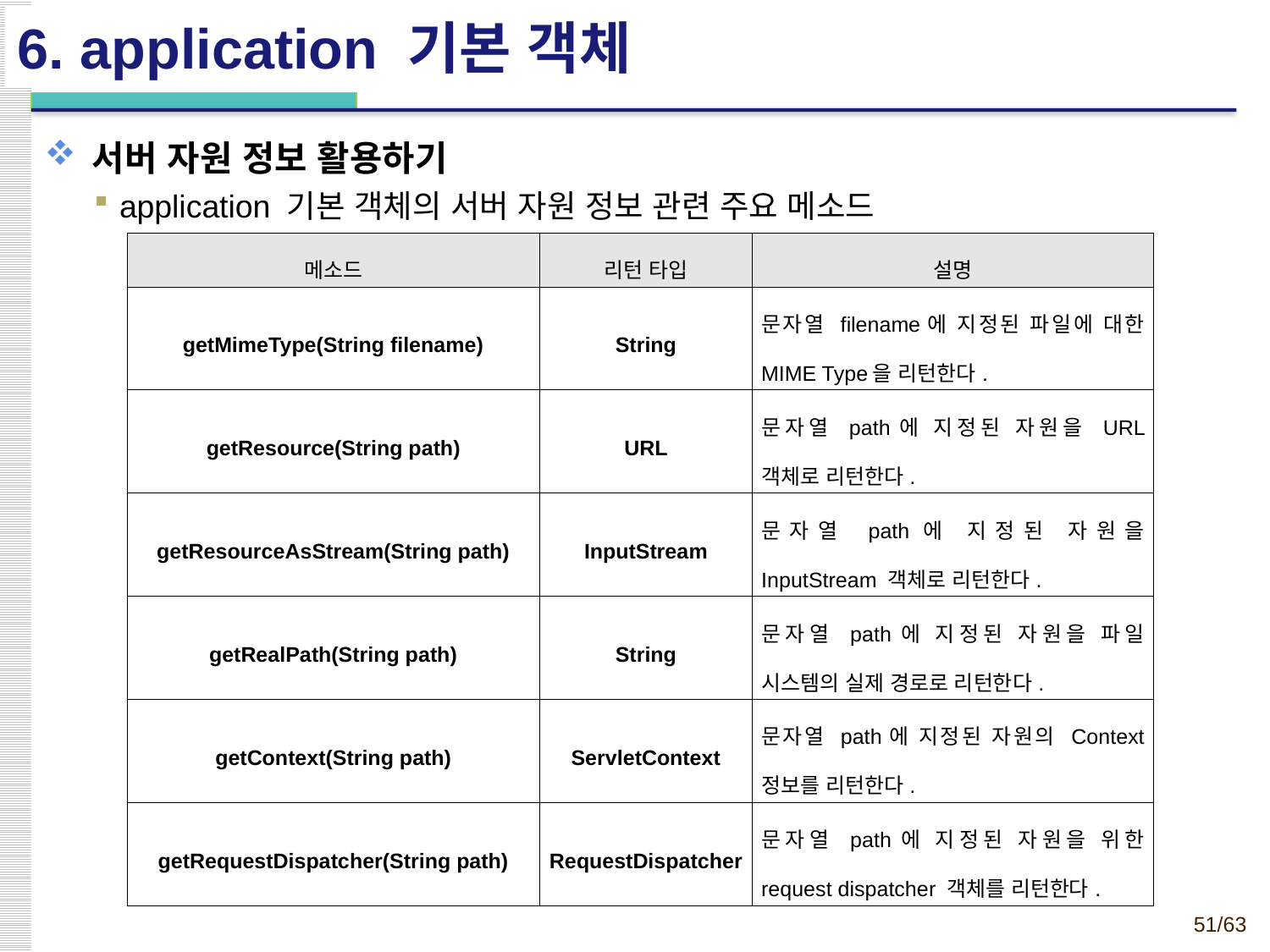

51/65
제8장

# 6. application 기본 객체
서버 자원 정보 활용하기
application 기본 객체의 서버 자원 정보 관련 주요 메소드

| 메소드 | 리턴 타입 | 설명 |
| --- | --- | --- |
| getMimeType(String filename) | String | 문자열 filename에 지정된 파일에 대한 MIME Type을 리턴한다. |
| getResource(String path) | URL | 문자열 path에 지정된 자원을 URL 객체로 리턴한다. |
| getResourceAsStream(String path) | InputStream | 문자열 path에 지정된 자원을 InputStream 객체로 리턴한다. |
| getRealPath(String path) | String | 문자열 path에 지정된 자원을 파일 시스템의 실제 경로로 리턴한다. |
| getContext(String path) | ServletContext | 문자열 path에 지정된 자원의 Context 정보를 리턴한다. |
| getRequestDispatcher(String path) | RequestDispatcher | 문자열 path에 지정된 자원을 위한 request dispatcher 객체를 리턴한다. |